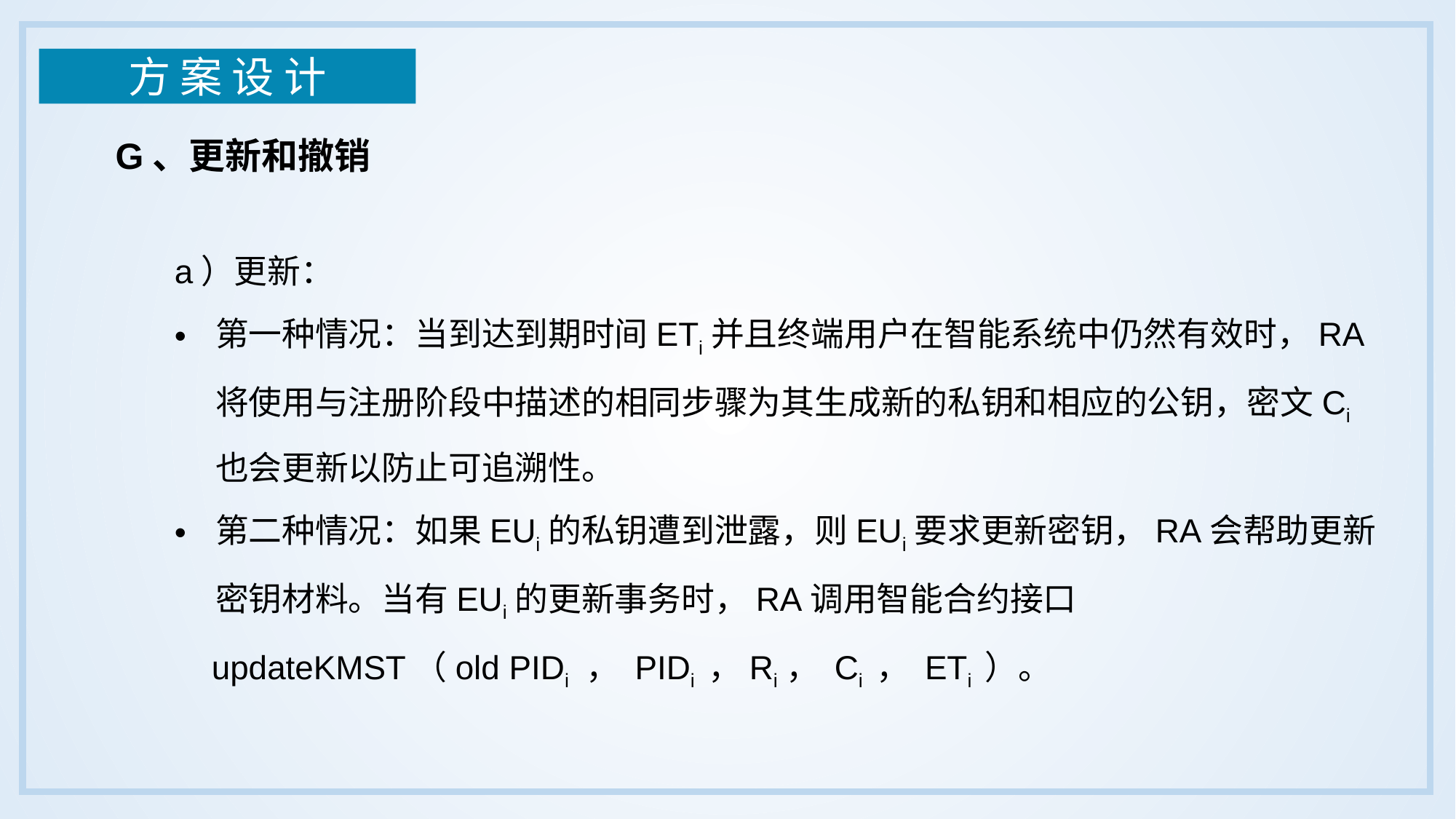

方 案 设 计

G、更新和撤销
a）更新：
第一种情况：当到达到期时间ETi并且终端用户在智能系统中仍然有效时，RA将使用与注册阶段中描述的相同步骤为其生成新的私钥和相应的公钥，密文Ci也会更新以防止可追溯性。
第二种情况：如果EUi的私钥遭到泄露，则EUi要求更新密钥，RA会帮助更新密钥材料。当有EUi的更新事务时，RA调用智能合约接口
    updateKMST（old PIDi ， PIDi ，Ri， Ci ， ETi ）。